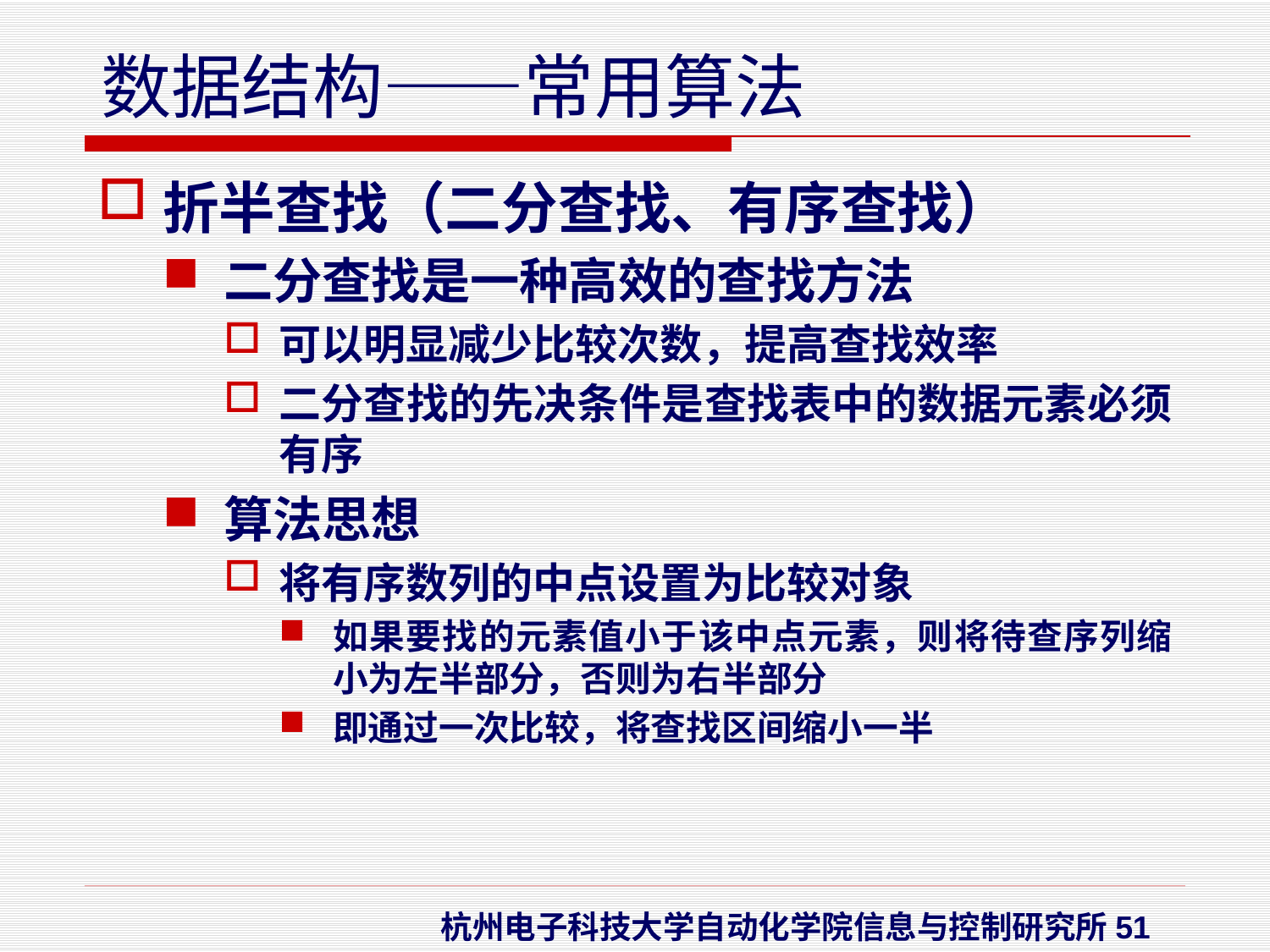

折半查找（二分查找、有序查找）
二分查找是一种高效的查找方法
可以明显减少比较次数，提高查找效率
二分查找的先决条件是查找表中的数据元素必须有序
算法思想
将有序数列的中点设置为比较对象
如果要找的元素值小于该中点元素，则将待查序列缩小为左半部分，否则为右半部分
即通过一次比较，将查找区间缩小一半